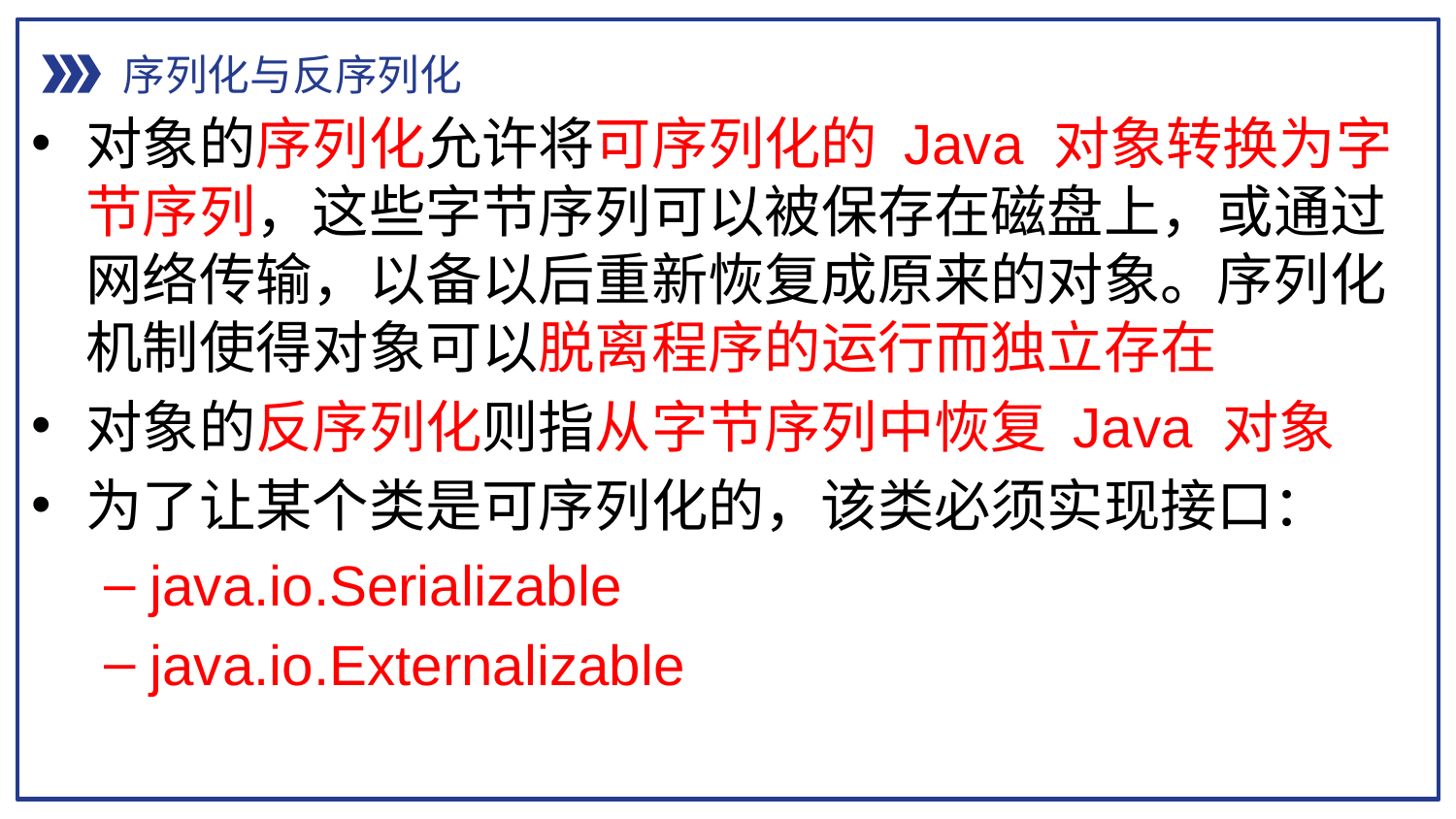

序列化与反序列化

对象的序列化允许将可序列化的 Java 对象转换为字节序列，这些字节序列可以被保存在磁盘上，或通过网络传输，以备以后重新恢复成原来的对象。序列化机制使得对象可以脱离程序的运行而独立存在
对象的反序列化则指从字节序列中恢复 Java 对象
为了让某个类是可序列化的，该类必须实现接口：
java.io.Serializable
java.io.Externalizable